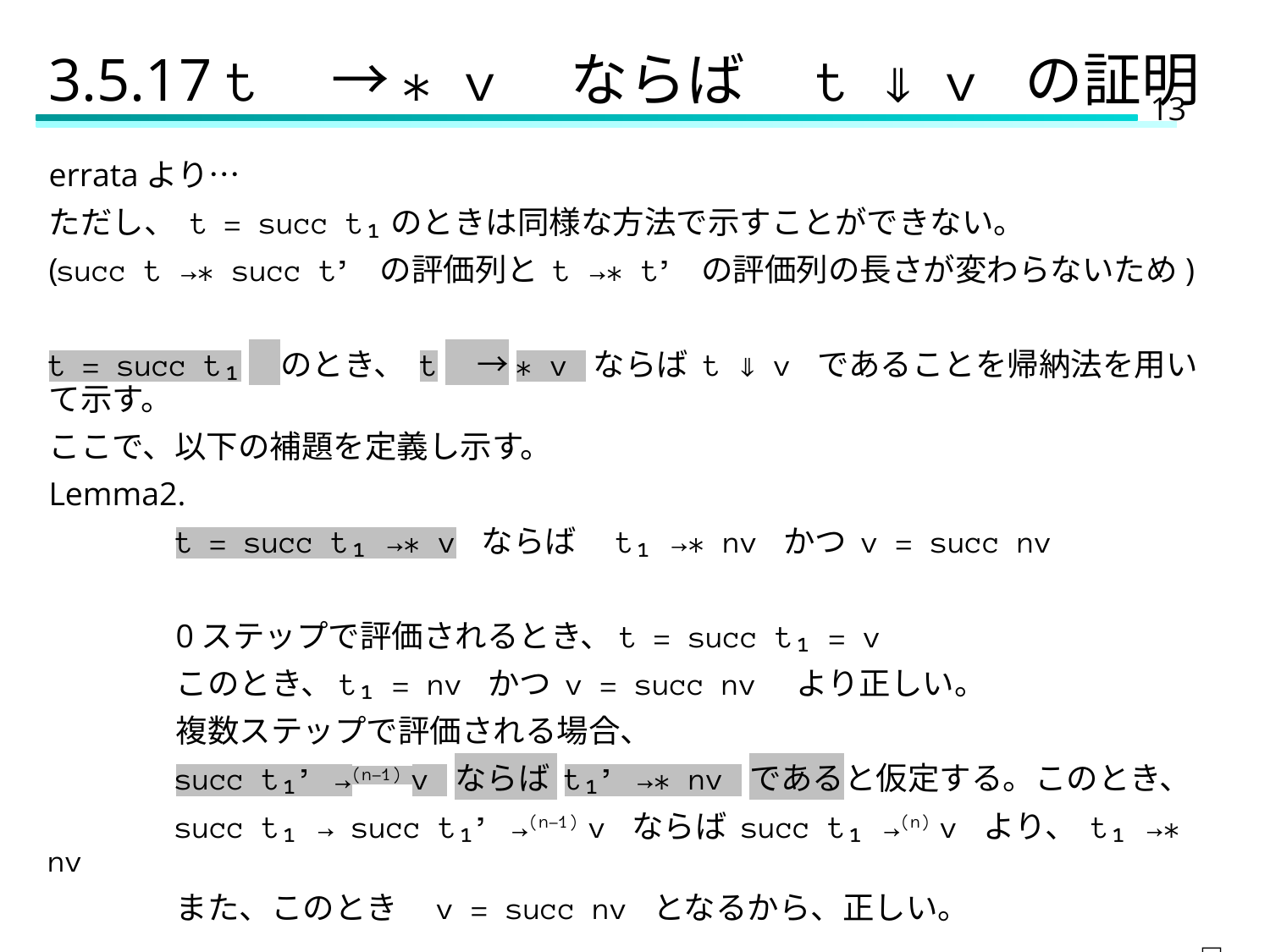

# 3.5.17 t　→* v　ならば　t ⇓ v の証明
errataより…
ただし、 t = succ t₁のときは同様な方法で示すことができない。
(succ t →* succ t’ の評価列と t →* t’ の評価列の長さが変わらないため)

t = succ t₁　のとき、 t　→* v ならば t ⇓ v であることを帰納法を用いて示す。
ここで、以下の補題を定義し示す。
Lemma2.
	t = succ t₁ →* v ならば　t₁ →* nv かつ v = succ nv

	0ステップで評価されるとき、t = succ t₁ = v
	このとき、t₁ = nv かつ v = succ nv　より正しい。
	複数ステップで評価される場合、
	succ t₁’ →(n-1) v ならば t₁’ →* nv であると仮定する。このとき、
	succ t₁ → succ t₁’ →(n-1) v ならば succ t₁ →(n) v より、 t₁ →* nv
	また、このとき　v = succ nv となるから、正しい。
□